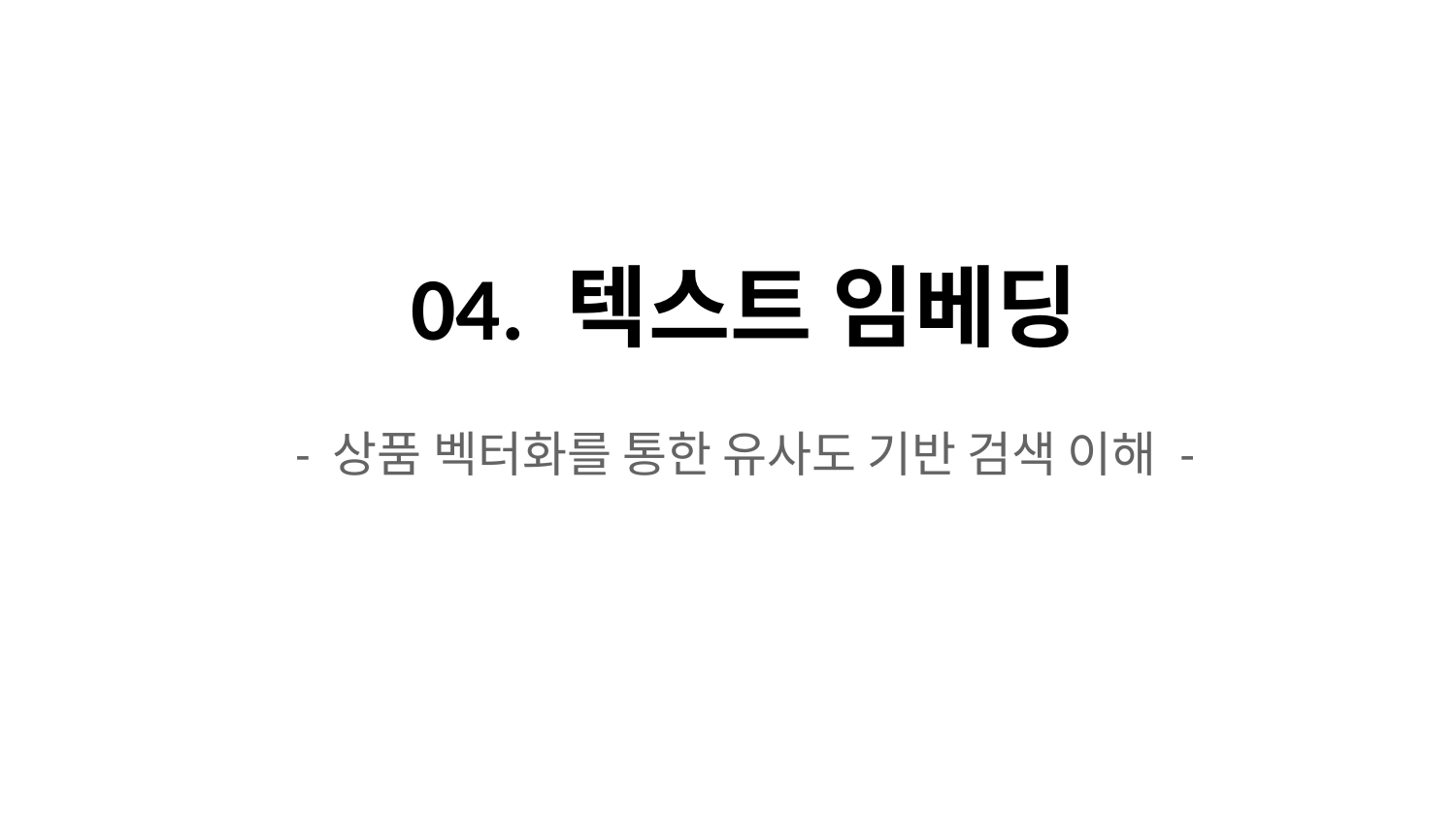

04. 텍스트 임베딩

- 상품 벡터화를 통한 유사도 기반 검색 이해 -